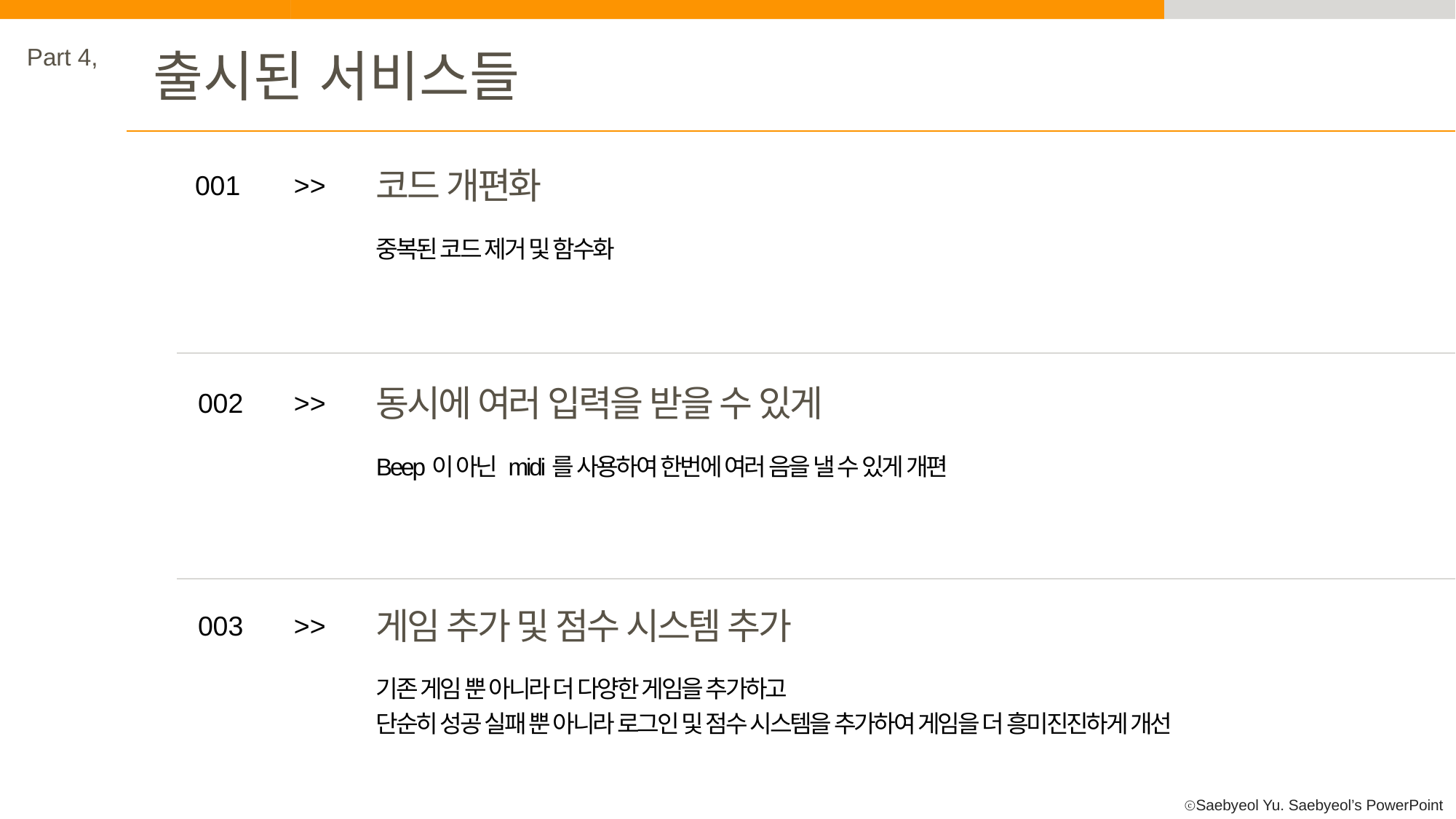

Part 4,
출시된 서비스들
코드 개편화
001
>>
중복된 코드 제거 및 함수화
동시에 여러 입력을 받을 수 있게
002
>>
Beep이 아닌 midi를 사용하여 한번에 여러 음을 낼 수 있게 개편
게임 추가 및 점수 시스템 추가
003
>>
기존 게임 뿐 아니라 더 다양한 게임을 추가하고
단순히 성공 실패 뿐 아니라 로그인 및 점수 시스템을 추가하여 게임을 더 흥미진진하게 개선